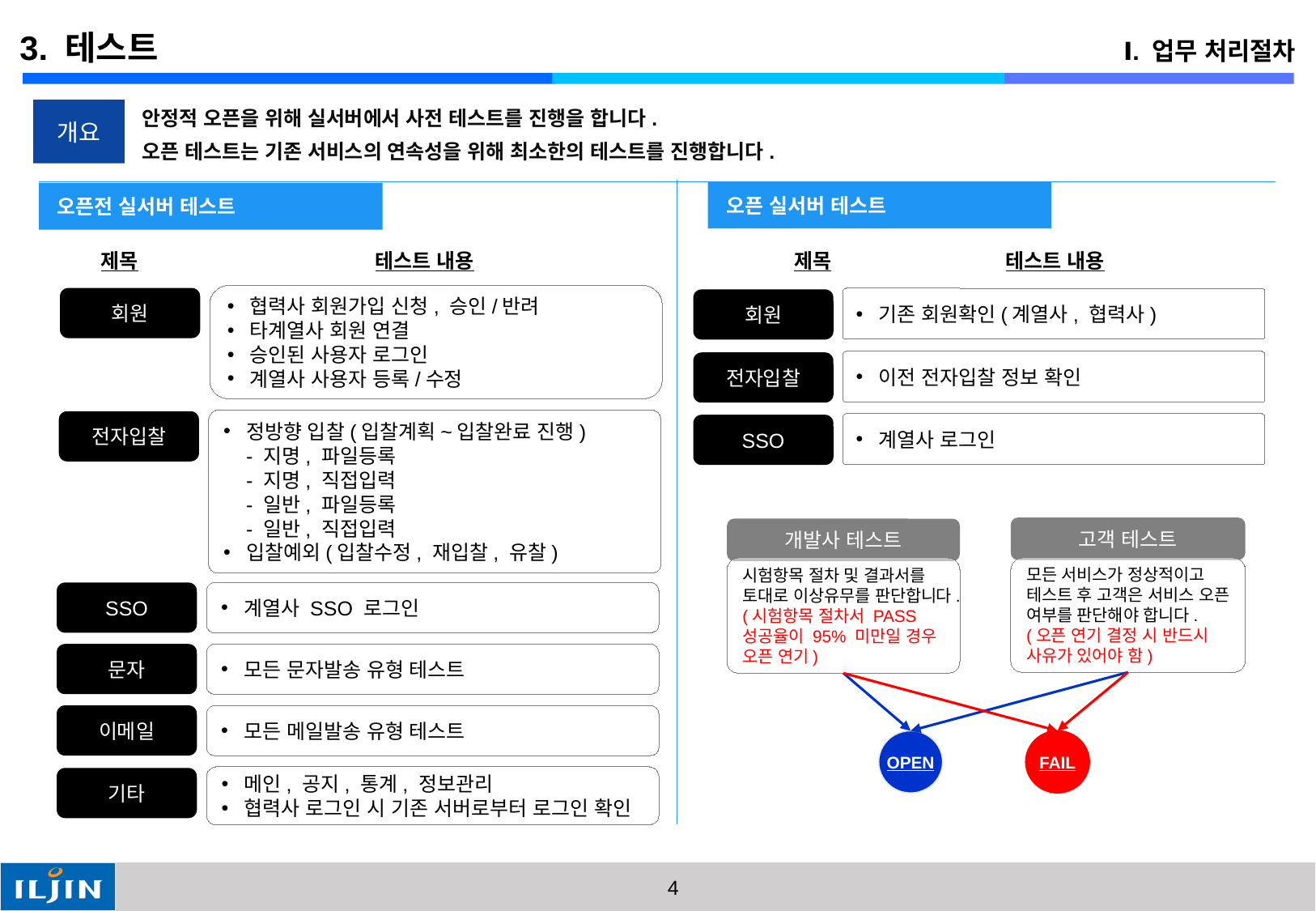

# 3. 테스트
Ⅰ. 업무 처리절차
안정적 오픈을 위해 실서버에서 사전 테스트를 진행을 합니다.
오픈 테스트는 기존 서비스의 연속성을 위해 최소한의 테스트를 진행합니다.
개요
오픈 실서버 테스트
오픈전 실서버 테스트
제목
테스트 내용
제목
테스트 내용
협력사 회원가입 신청, 승인/반려
타계열사 회원 연결
승인된 사용자 로그인
계열사 사용자 등록/수정
회원
기존 회원확인(계열사, 협력사)
회원
이전 전자입찰 정보 확인
전자입찰
정방향 입찰(입찰계획~입찰완료 진행)
- 지명, 파일등록
- 지명, 직접입력
- 일반, 파일등록
- 일반, 직접입력
입찰예외(입찰수정, 재입찰, 유찰)
전자입찰
계열사 로그인
SSO
고객 테스트
개발사 테스트
모든 서비스가 정상적이고
테스트 후 고객은 서비스 오픈
여부를 판단해야 합니다.
(오픈 연기 결정 시 반드시
사유가 있어야 함)
시험항목 절차 및 결과서를
토대로 이상유무를 판단합니다.
(시험항목 절차서 PASS
성공율이 95% 미만일 경우
오픈 연기)
SSO
계열사 SSO 로그인
문자
모든 문자발송 유형 테스트
이메일
모든 메일발송 유형 테스트
OPEN
FAIL
메인, 공지, 통계, 정보관리
협력사 로그인 시 기존 서버로부터 로그인 확인
기타